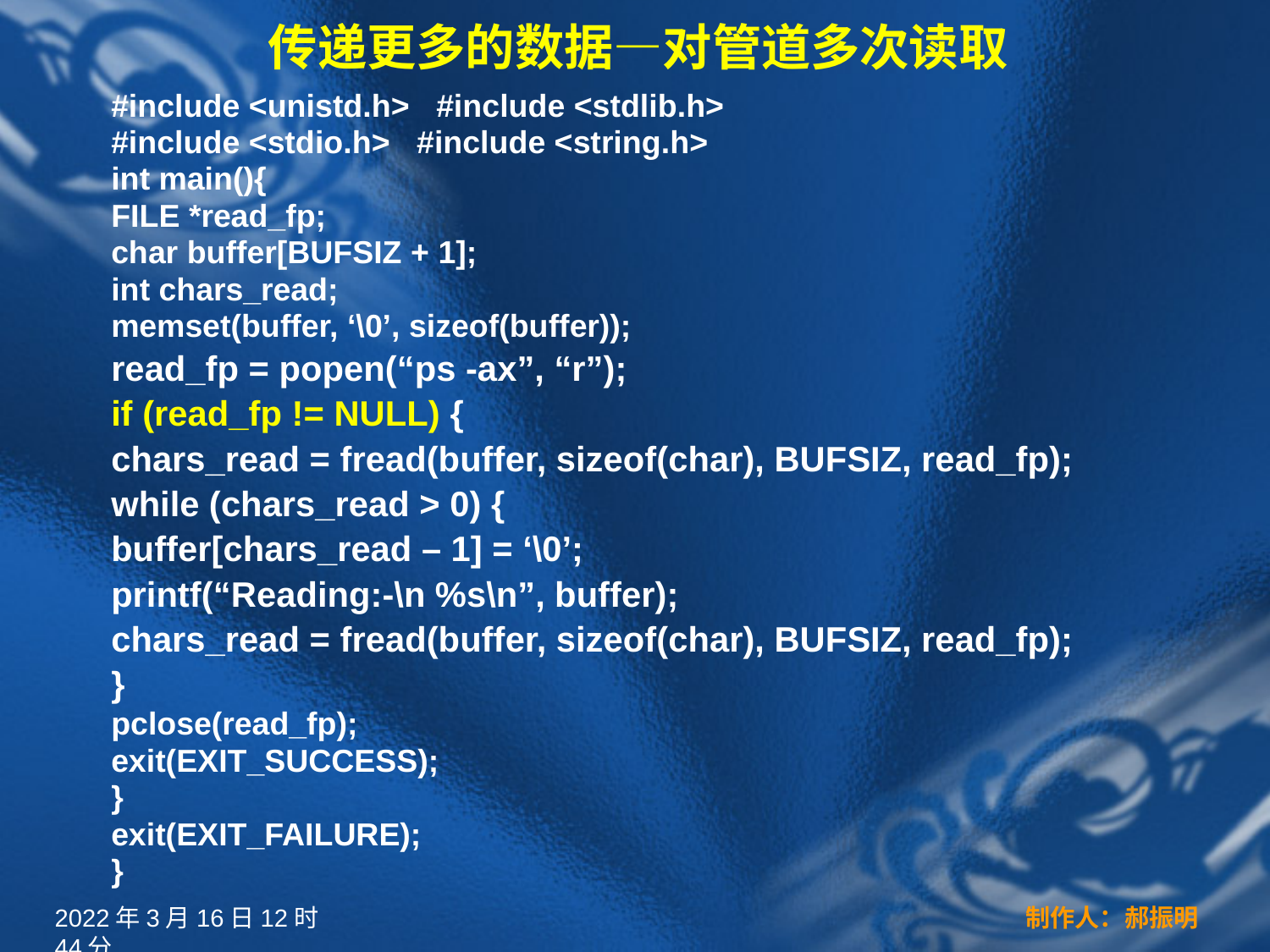

# 传递更多的数据—对管道多次读取
#include <unistd.h>   #include <stdlib.h>
#include <stdio.h>   #include <string.h>
int main(){
FILE *read_fp;
char buffer[BUFSIZ + 1];
int chars_read;
memset(buffer, ‘\0’, sizeof(buffer));
read_fp = popen(“ps -ax”, “r”);
if (read_fp != NULL) {
chars_read = fread(buffer, sizeof(char), BUFSIZ, read_fp);
while (chars_read > 0) {
buffer[chars_read – 1] = ‘\0’;
printf(“Reading:-\n %s\n”, buffer);
chars_read = fread(buffer, sizeof(char), BUFSIZ, read_fp);
}
pclose(read_fp);
exit(EXIT_SUCCESS);
}
exit(EXIT_FAILURE);
}
2022年3月16日12时44分
制作人：郝振明